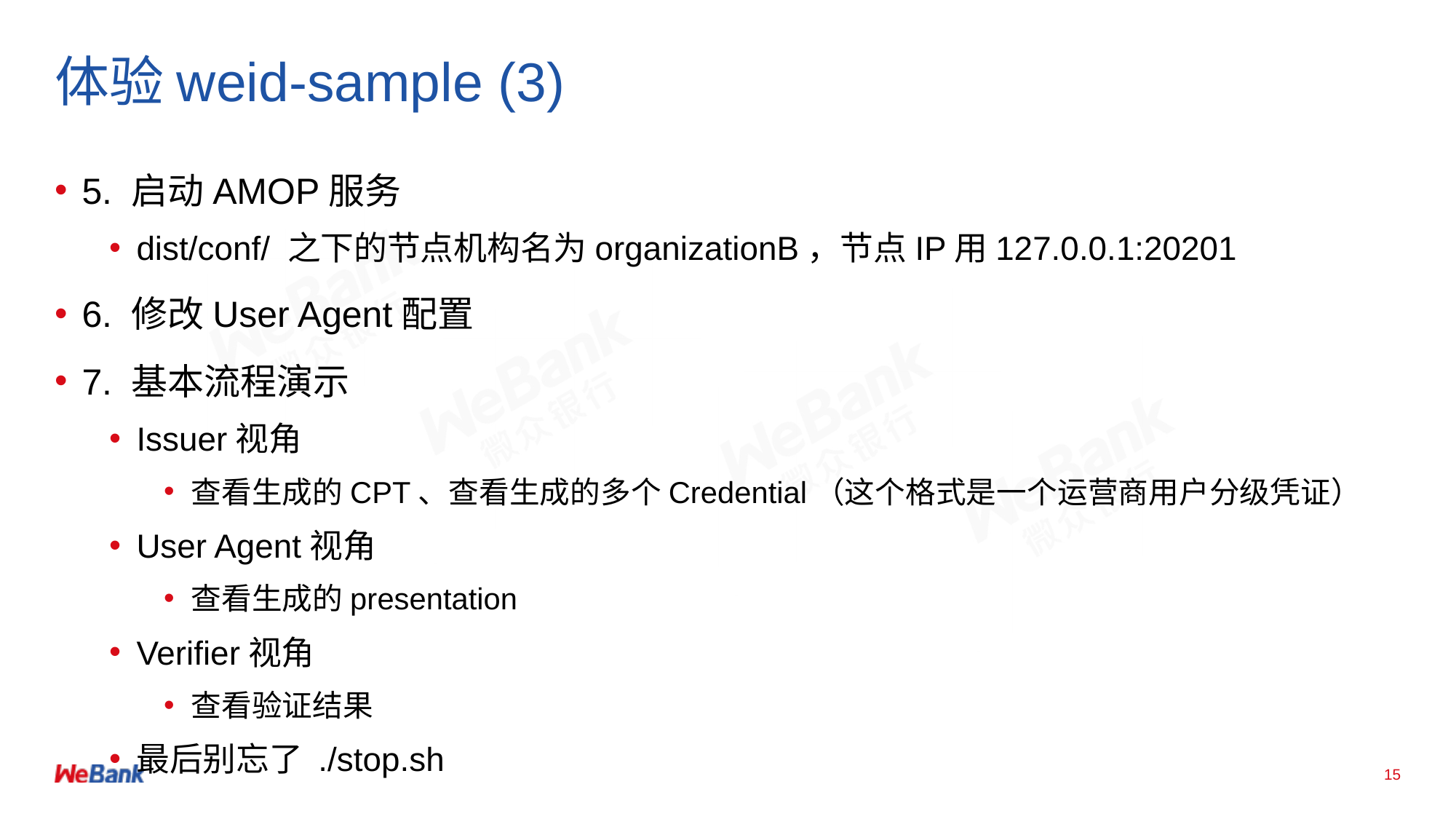

# 体验weid-sample (3)
5. 启动AMOP服务
dist/conf/ 之下的节点机构名为organizationB，节点IP用127.0.0.1:20201
6. 修改User Agent配置
7. 基本流程演示
Issuer视角
查看生成的CPT、查看生成的多个Credential（这个格式是一个运营商用户分级凭证）
User Agent视角
查看生成的presentation
Verifier视角
查看验证结果
最后别忘了 ./stop.sh
15